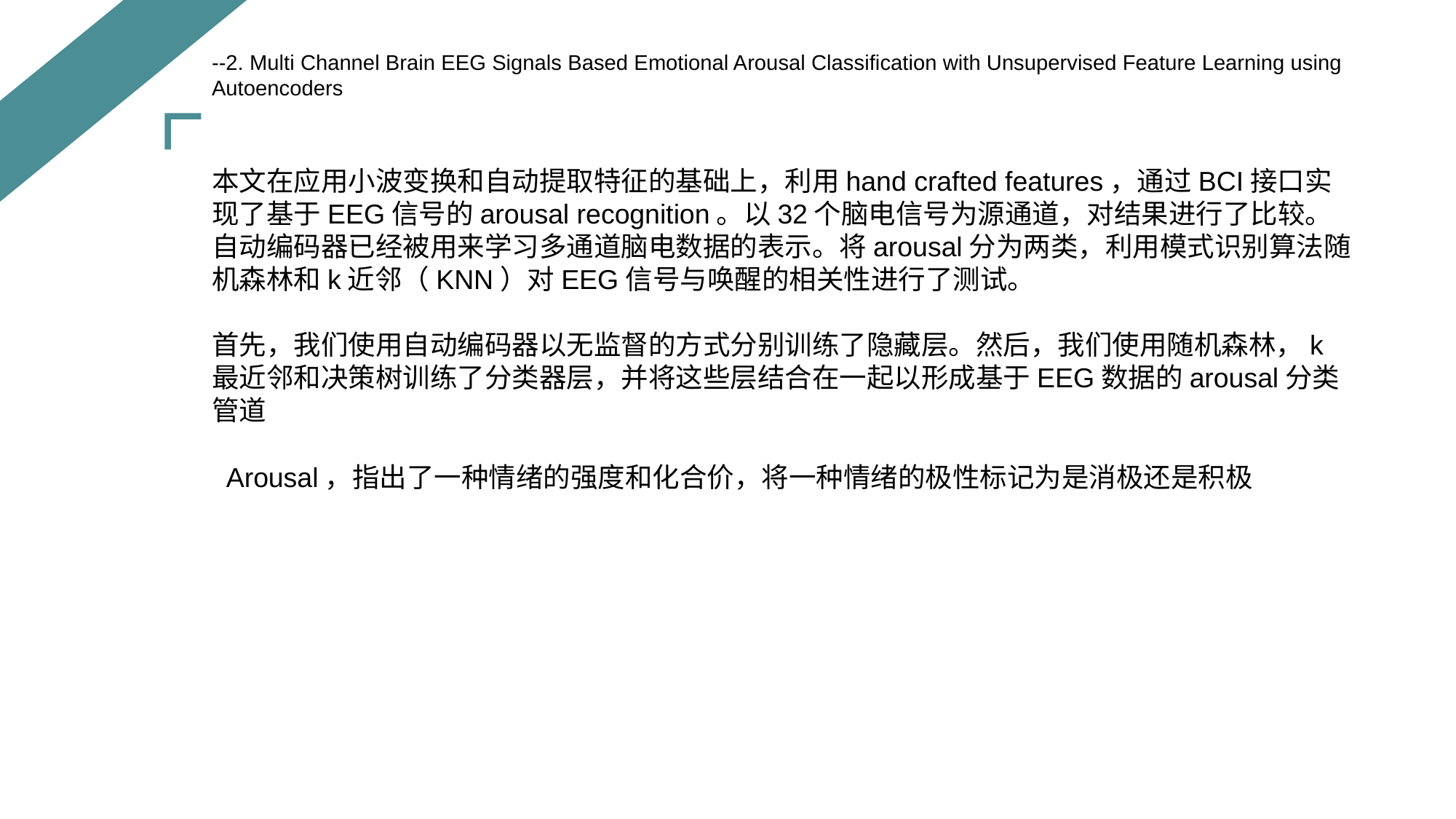

--2. Multi Channel Brain EEG Signals Based Emotional Arousal Classification with Unsupervised Feature Learning using Autoencoders

本文在应用小波变换和自动提取特征的基础上，利用hand crafted features，通过BCI接口实现了基于EEG信号的arousal recognition。以32个脑电信号为源通道，对结果进行了比较。自动编码器已经被用来学习多通道脑电数据的表示。将arousal分为两类，利用模式识别算法随机森林和k近邻（KNN）对EEG信号与唤醒的相关性进行了测试。

首先，我们使用自动编码器以无监督的方式分别训练了隐藏层。然后，我们使用随机森林，k最近邻和决策树训练了分类器层，并将这些层结合在一起以形成基于EEG数据的arousal分类管道
Arousal，指出了一种情绪的强度和化合价，将一种情绪的极性标记为是消极还是积极